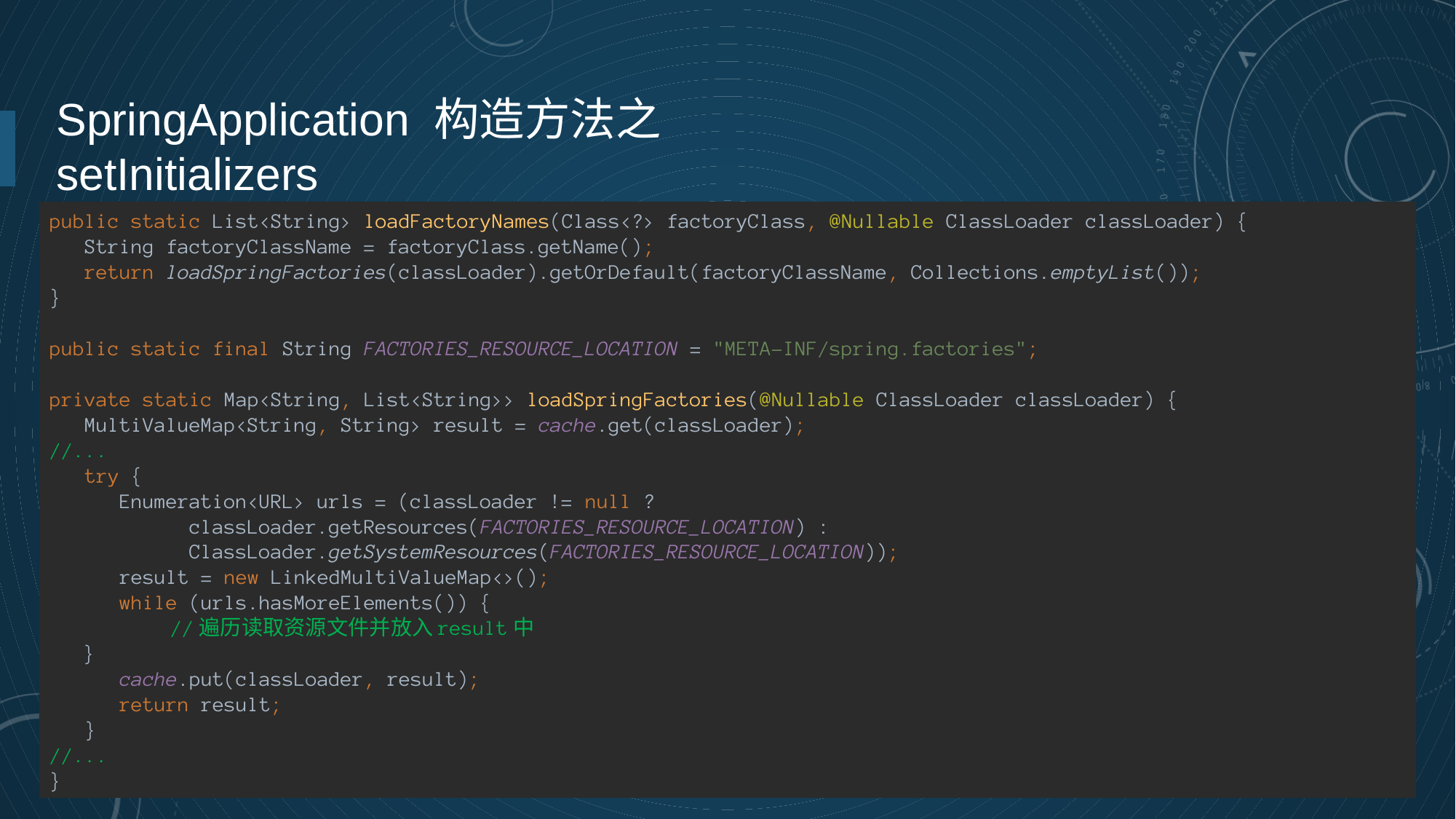

# SpringApplication 构造方法之 setInitializers
public static List<String> loadFactoryNames(Class<?> factoryClass, @Nullable ClassLoader classLoader) {
   String factoryClassName = factoryClass.getName();
   return loadSpringFactories(classLoader).getOrDefault(factoryClassName, Collections.emptyList());
}
public static final String FACTORIES_RESOURCE_LOCATION = "META-INF/spring.factories";
private static Map<String, List<String>> loadSpringFactories(@Nullable ClassLoader classLoader) {
   MultiValueMap<String, String> result = cache.get(classLoader);
//...
   try {
      Enumeration<URL> urls = (classLoader != null ?
            classLoader.getResources(FACTORIES_RESOURCE_LOCATION) :
            ClassLoader.getSystemResources(FACTORIES_RESOURCE_LOCATION));
      result = new LinkedMultiValueMap<>();
      while (urls.hasMoreElements()) {
	 //遍历读取资源文件并放入result中
      }
      cache.put(classLoader, result);
      return result;
   }
//...
}